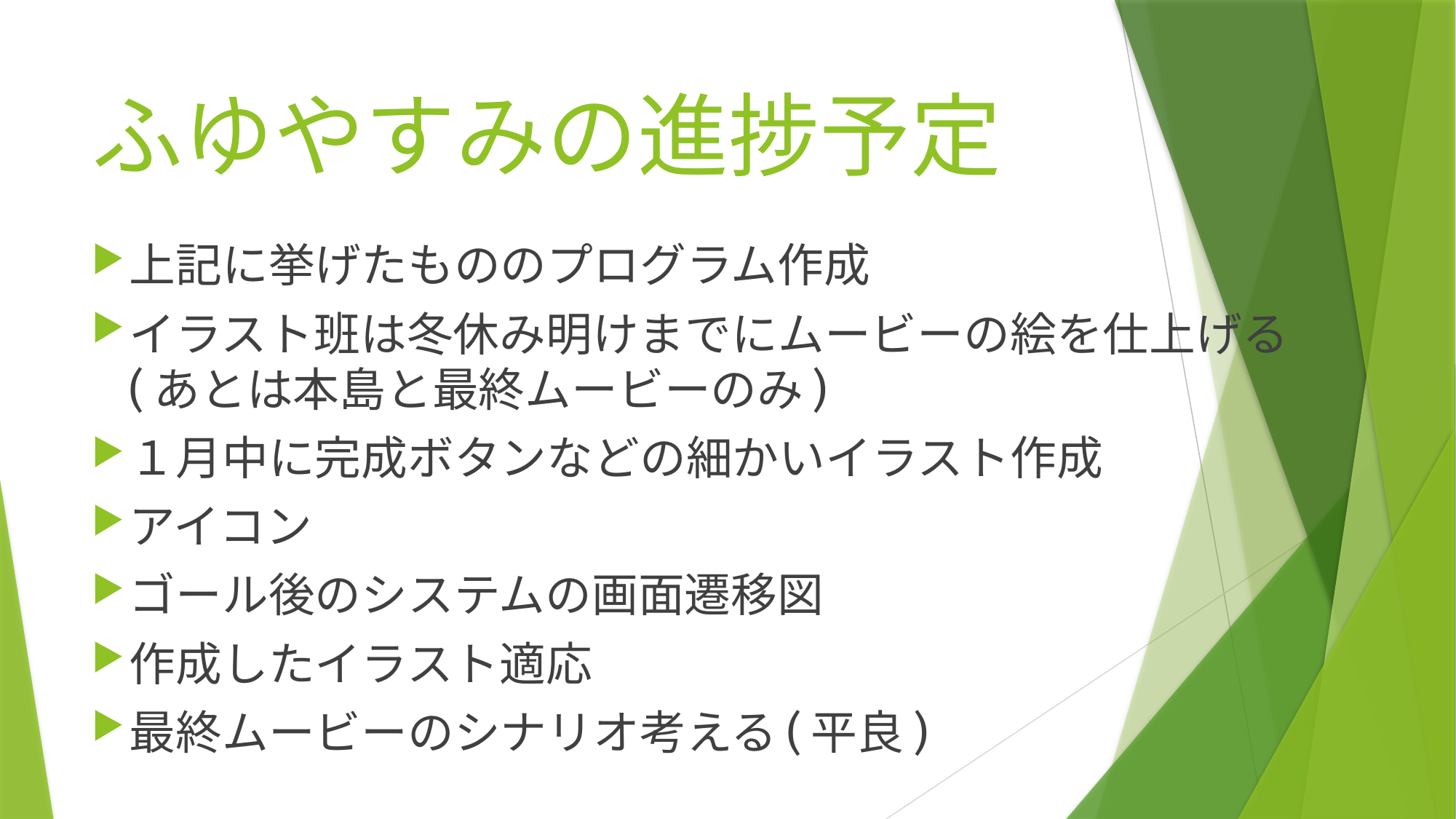

# ふゆやすみの進捗予定
上記に挙げたもののプログラム作成
イラスト班は冬休み明けまでにムービーの絵を仕上げる(あとは本島と最終ムービーのみ)
１月中に完成ボタンなどの細かいイラスト作成
アイコン
ゴール後のシステムの画面遷移図
作成したイラスト適応
最終ムービーのシナリオ考える(平良)